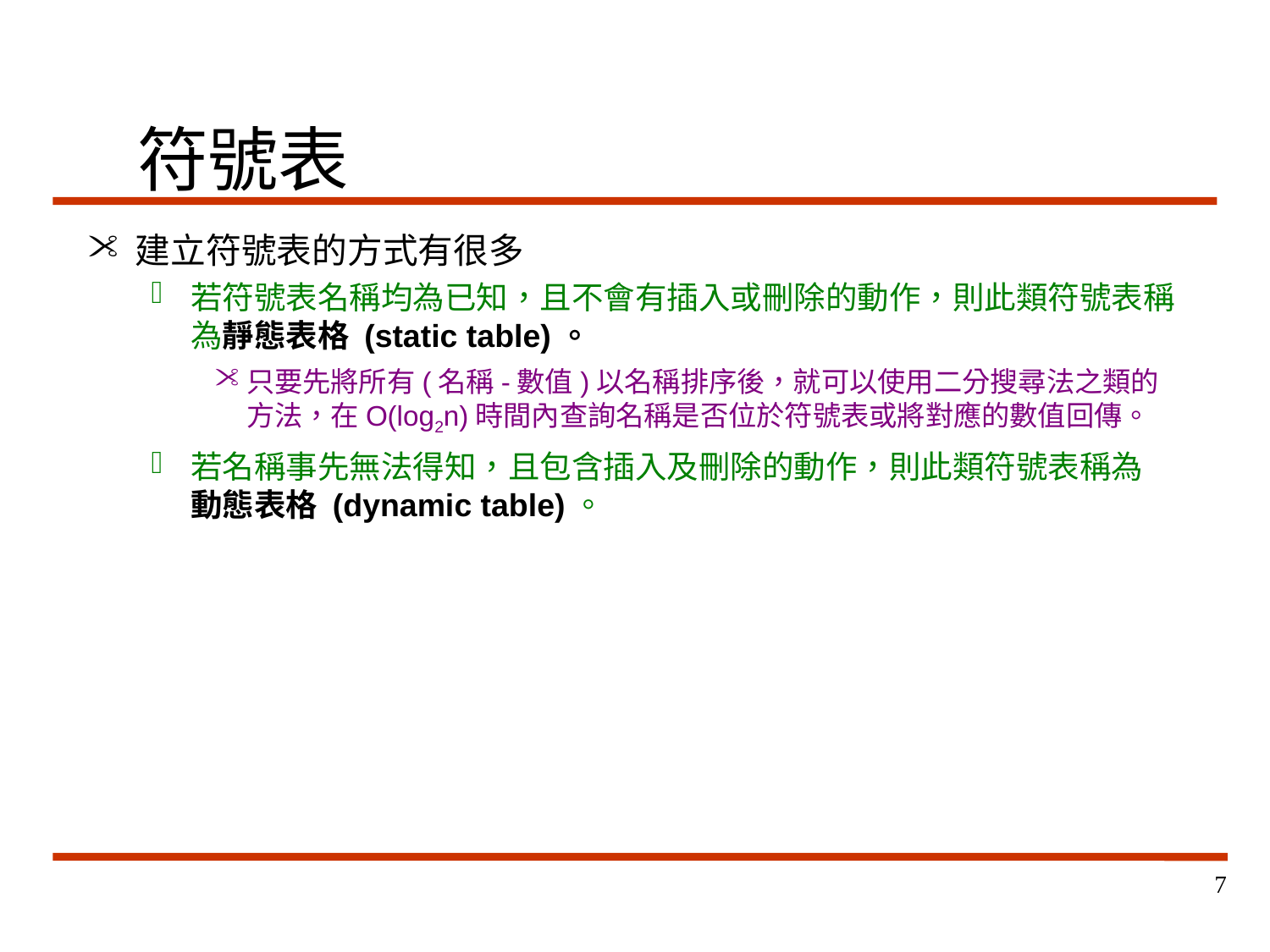

# 符號表
建立符號表的方式有很多
若符號表名稱均為已知，且不會有插入或刪除的動作，則此類符號表稱為靜態表格 (static table)。
只要先將所有(名稱-數值)以名稱排序後，就可以使用二分搜尋法之類的方法，在O(log2n)時間內查詢名稱是否位於符號表或將對應的數值回傳。
若名稱事先無法得知，且包含插入及刪除的動作，則此類符號表稱為
動態表格 (dynamic table)。
7